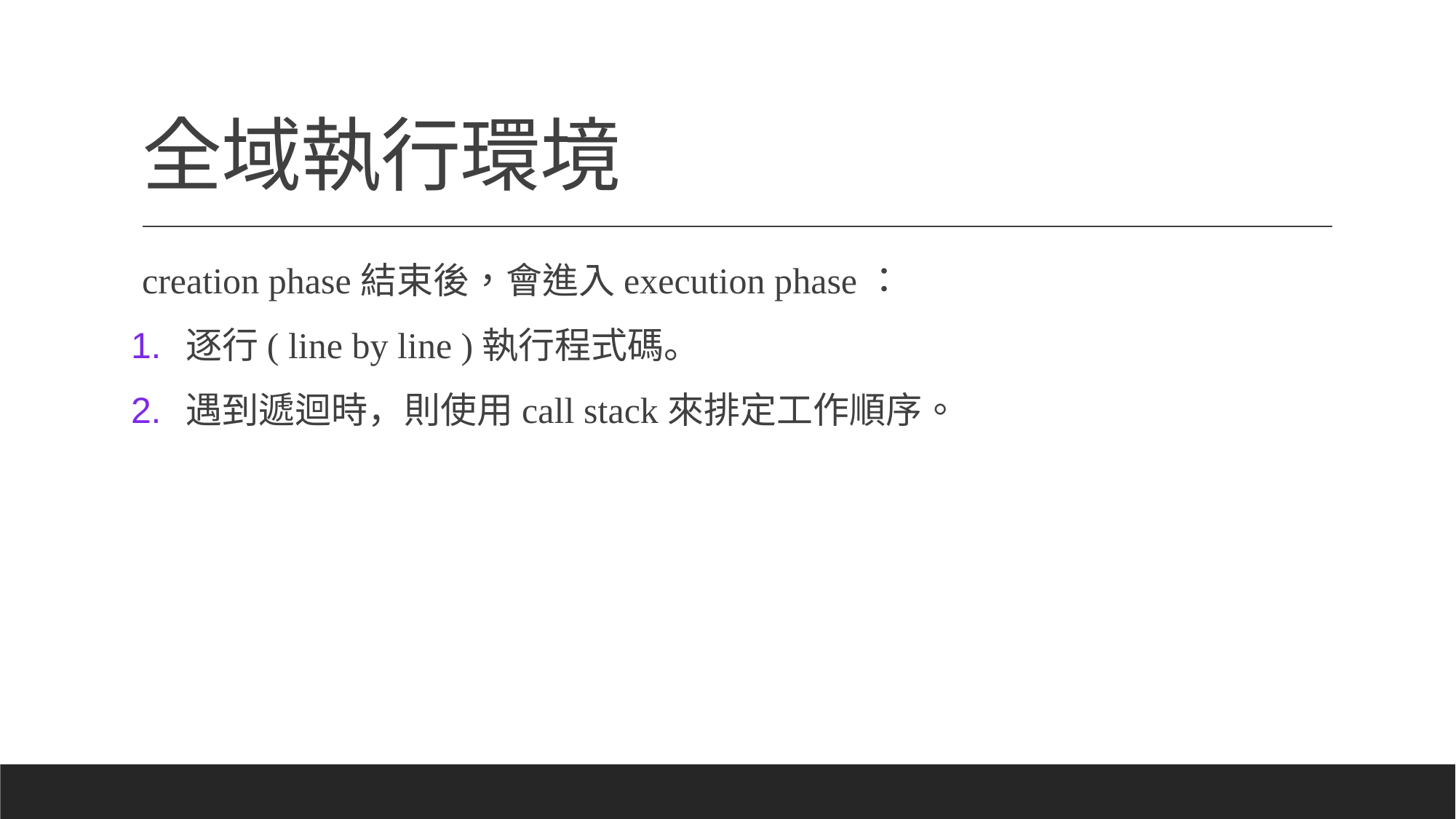

# 全域執行環境
creation phase結束後，會進入execution phase：
逐行( line by line )執行程式碼。
遇到遞迴時，則使用call stack來排定工作順序。